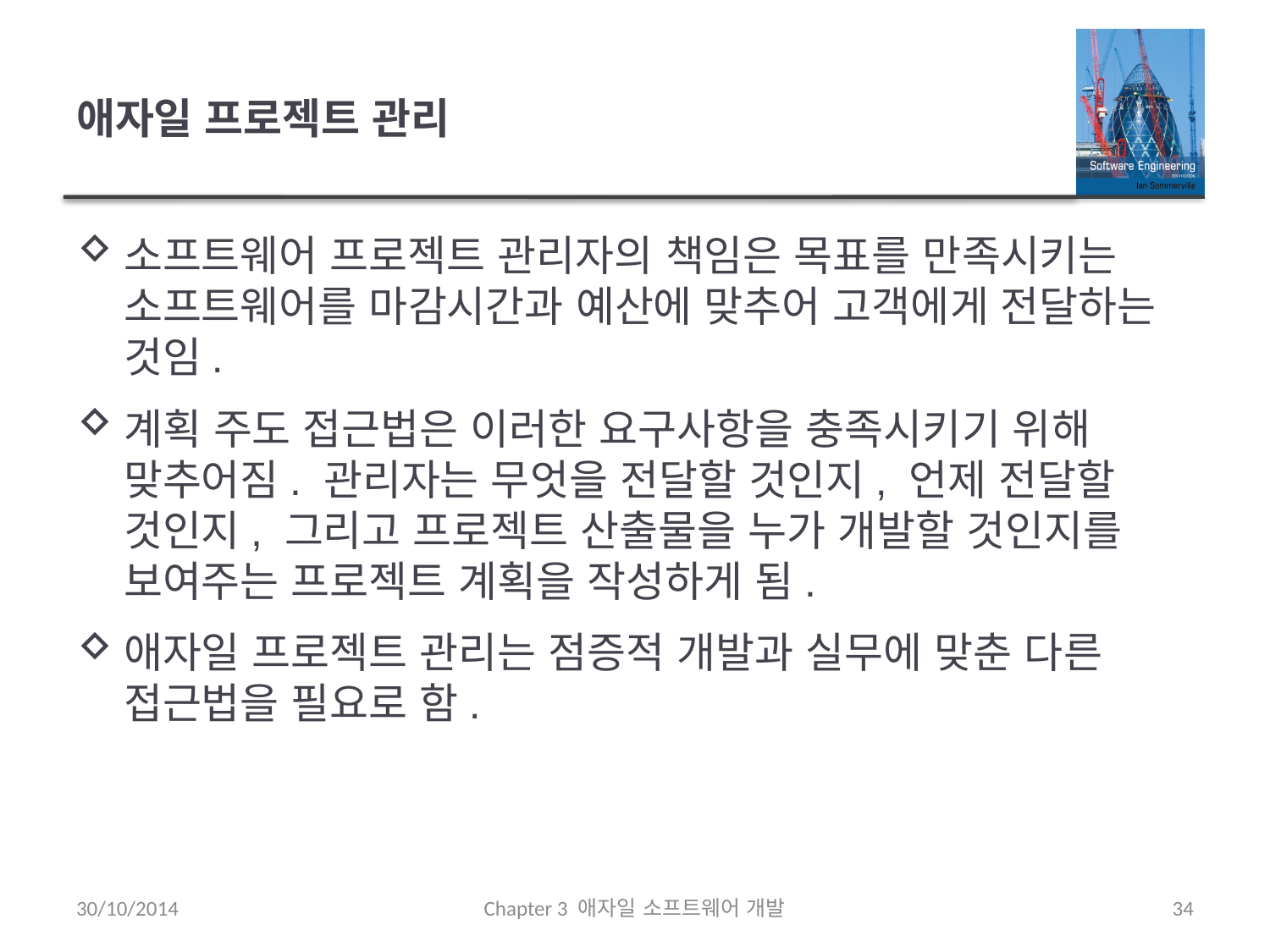

# 애자일 프로젝트 관리
소프트웨어 프로젝트 관리자의 책임은 목표를 만족시키는 소프트웨어를 마감시간과 예산에 맞추어 고객에게 전달하는 것임.
계획 주도 접근법은 이러한 요구사항을 충족시키기 위해 맞추어짐. 관리자는 무엇을 전달할 것인지, 언제 전달할 것인지, 그리고 프로젝트 산출물을 누가 개발할 것인지를 보여주는 프로젝트 계획을 작성하게 됨.
애자일 프로젝트 관리는 점증적 개발과 실무에 맞춘 다른 접근법을 필요로 함.
30/10/2014
Chapter 3 애자일 소프트웨어 개발
34